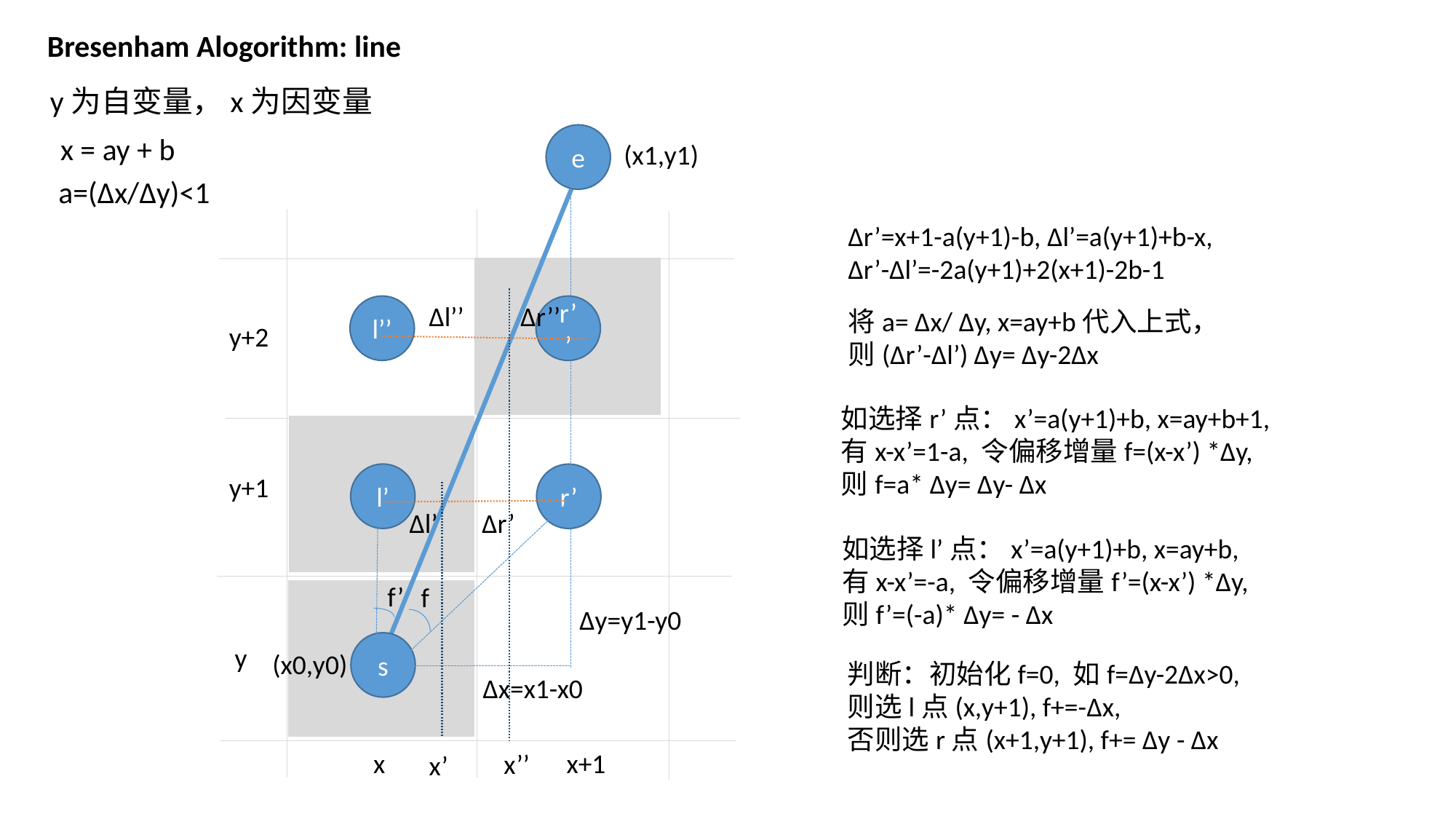

Bresenham Alogorithm: line
y为自变量，x为因变量
x = ay + b
e
(x1,y1)
a=(Δx/Δy)<1
Δr’=x+1-a(y+1)-b, Δl’=a(y+1)+b-x,
Δr’-Δl’=-2a(y+1)+2(x+1)-2b-1

Δl’’
Δr’’
l’’
r’’
将a= Δx/ Δy, x=ay+b代入上式，
则(Δr’-Δl’) Δy= Δy-2Δx
y+2
如选择r’点：x’=a(y+1)+b, x=ay+b+1,
有x-x’=1-a, 令偏移增量f=(x-x’) *Δy,
则f=a* Δy= Δy- Δx

l’
r’
y+1
Δl’
Δr’
如选择l’点：x’=a(y+1)+b, x=ay+b,
有x-x’=-a, 令偏移增量f’=(x-x’) *Δy,
则f’=(-a)* Δy= - Δx
f’
f

Δy=y1-y0

s
y
(x0,y0)
判断：初始化f=0, 如f=Δy-2Δx>0,
则选l点(x,y+1), f+=-Δx,
否则选r点(x+1,y+1), f+= Δy - Δx
Δx=x1-x0
x+1
x
x’’
x’